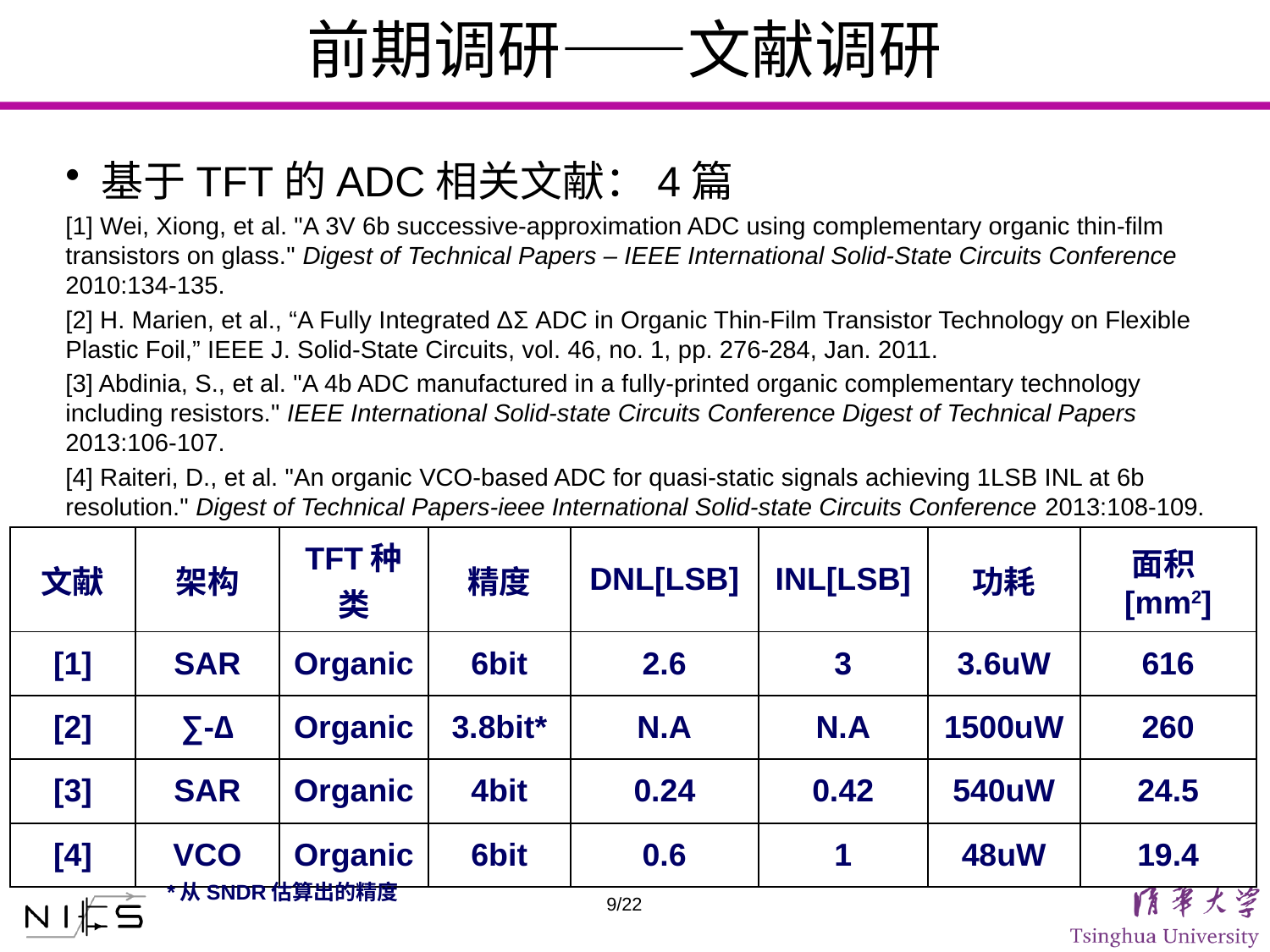

# 前期调研——文献调研
基于TFT的ADC相关文献：4篇
[1] Wei, Xiong, et al. "A 3V 6b successive-approximation ADC using complementary organic thin-film transistors on glass." Digest of Technical Papers – IEEE International Solid-State Circuits Conference 2010:134-135.
[2] H. Marien, et al., “A Fully Integrated ∆Σ ADC in Organic Thin-Film Transistor Technology on Flexible Plastic Foil,” IEEE J. Solid-State Circuits, vol. 46, no. 1, pp. 276-284, Jan. 2011.
[3] Abdinia, S., et al. "A 4b ADC manufactured in a fully-printed organic complementary technology including resistors." IEEE International Solid-state Circuits Conference Digest of Technical Papers 2013:106-107.
[4] Raiteri, D., et al. "An organic VCO-based ADC for quasi-static signals achieving 1LSB INL at 6b resolution." Digest of Technical Papers-ieee International Solid-state Circuits Conference 2013:108-109.

| 文献 | 架构 | TFT种类 | 精度 | DNL[LSB] | INL[LSB] | 功耗 | 面积[mm2] |
| --- | --- | --- | --- | --- | --- | --- | --- |
| [1] | SAR | Organic | 6bit | 2.6 | 3 | 3.6uW | 616 |
| [2] | ∑-∆ | Organic | 3.8bit\* | N.A | N.A | 1500uW | 260 |
| [3] | SAR | Organic | 4bit | 0.24 | 0.42 | 540uW | 24.5 |
| [4] | VCO | Organic | 6bit | 0.6 | 1 | 48uW | 19.4 |
*从SNDR估算出的精度
9/22